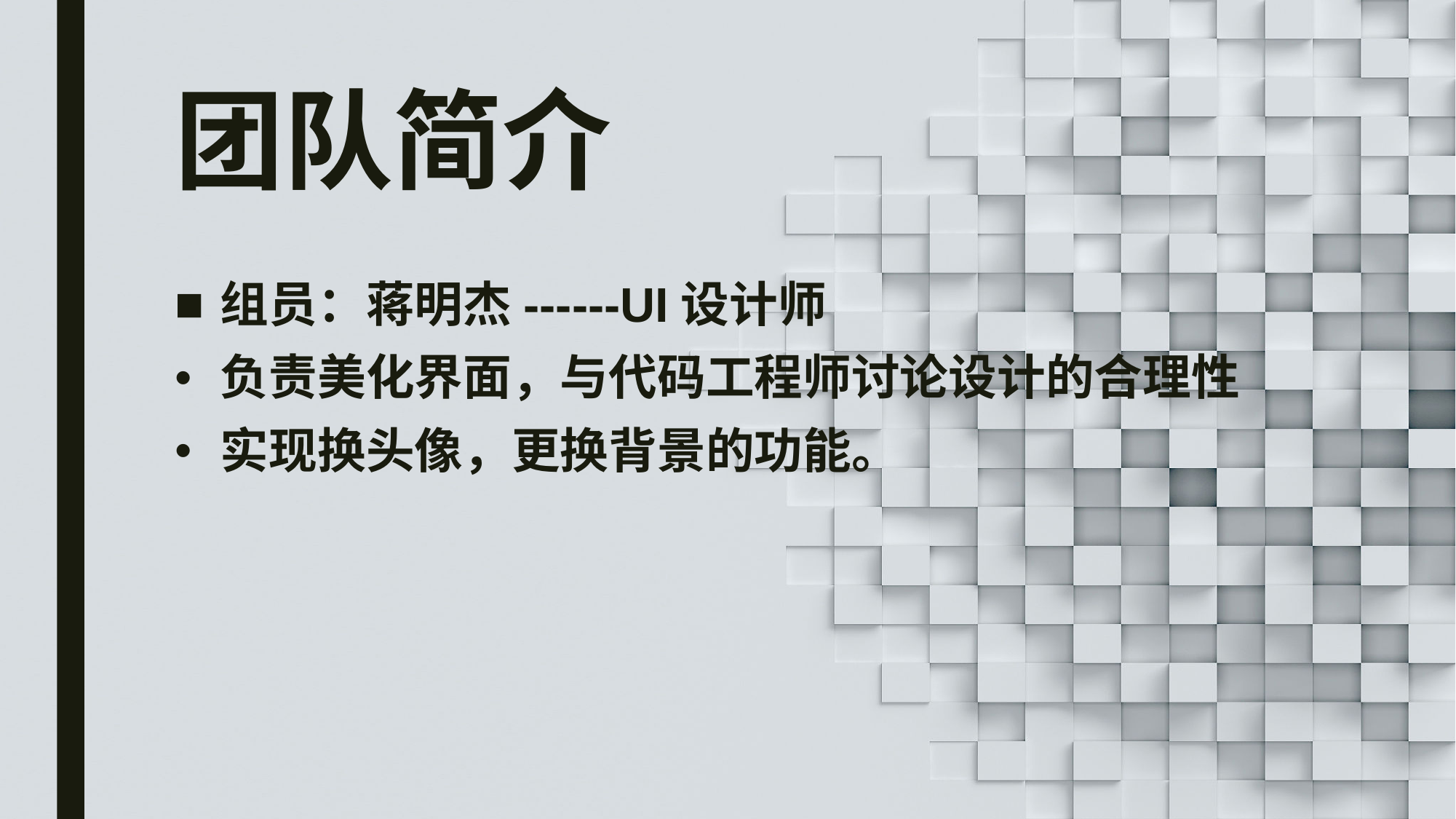

# 团队简介
组员：蒋明杰------UI设计师
负责美化界面，与代码工程师讨论设计的合理性
实现换头像，更换背景的功能。